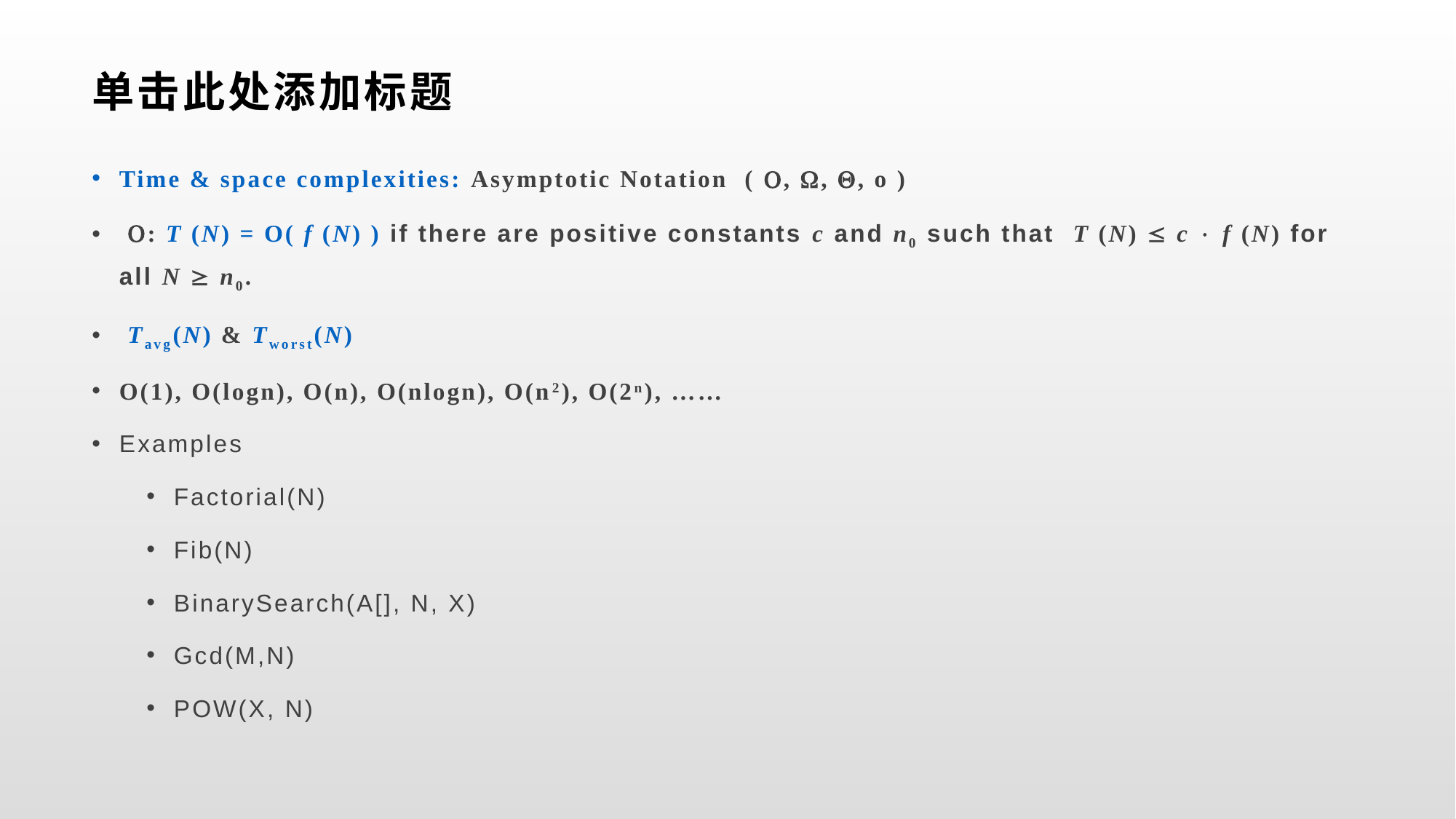

# 单击此处添加标题
Time & space complexities: Asymptotic Notation  ( Ο, Ω, Θ, o )
 Ο: T (N) = O( f (N) ) if there are positive constants c and n0 such that  T (N) ≤ c ⋅ f (N) for all N ≥ n0.
 Tavg(N) & Tworst(N)
O(1), O(logn), O(n), O(nlogn), O(n2), O(2n), ……
Examples
Factorial(N)
Fib(N)
BinarySearch(A[], N, X)
Gcd(M,N)
POW(X, N)